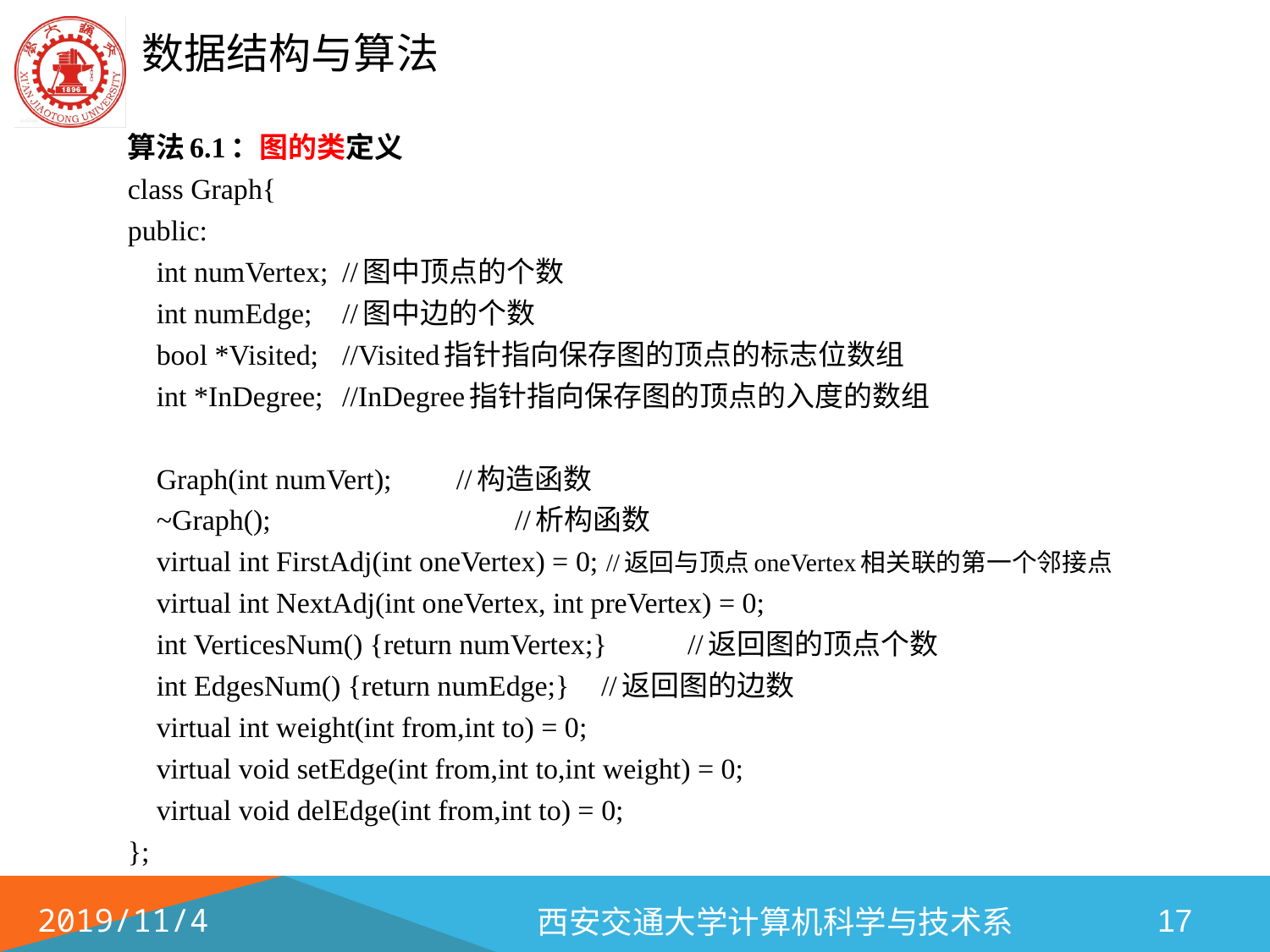

算法6.1：图的类定义
class Graph{
public:
    int numVertex;		//图中顶点的个数
    int numEdge;    		//图中边的个数
    bool *Visited;   		//Visited指针指向保存图的顶点的标志位数组
    int *InDegree;  		//InDegree指针指向保存图的顶点的入度的数组

    Graph(int numVert);         //构造函数
    ~Graph();                         	//析构函数
    virtual int FirstAdj(int oneVertex) = 0; //返回与顶点oneVertex相关联的第一个邻接点
    virtual int NextAdj(int oneVertex, int preVertex) = 0;
    int VerticesNum() {return numVertex;}	//返回图的顶点个数
    int EdgesNum() {return numEdge;}	//返回图的边数
    virtual int weight(int from,int to) = 0;
    virtual void setEdge(int from,int to,int weight) = 0;
    virtual void delEdge(int from,int to) = 0;
};